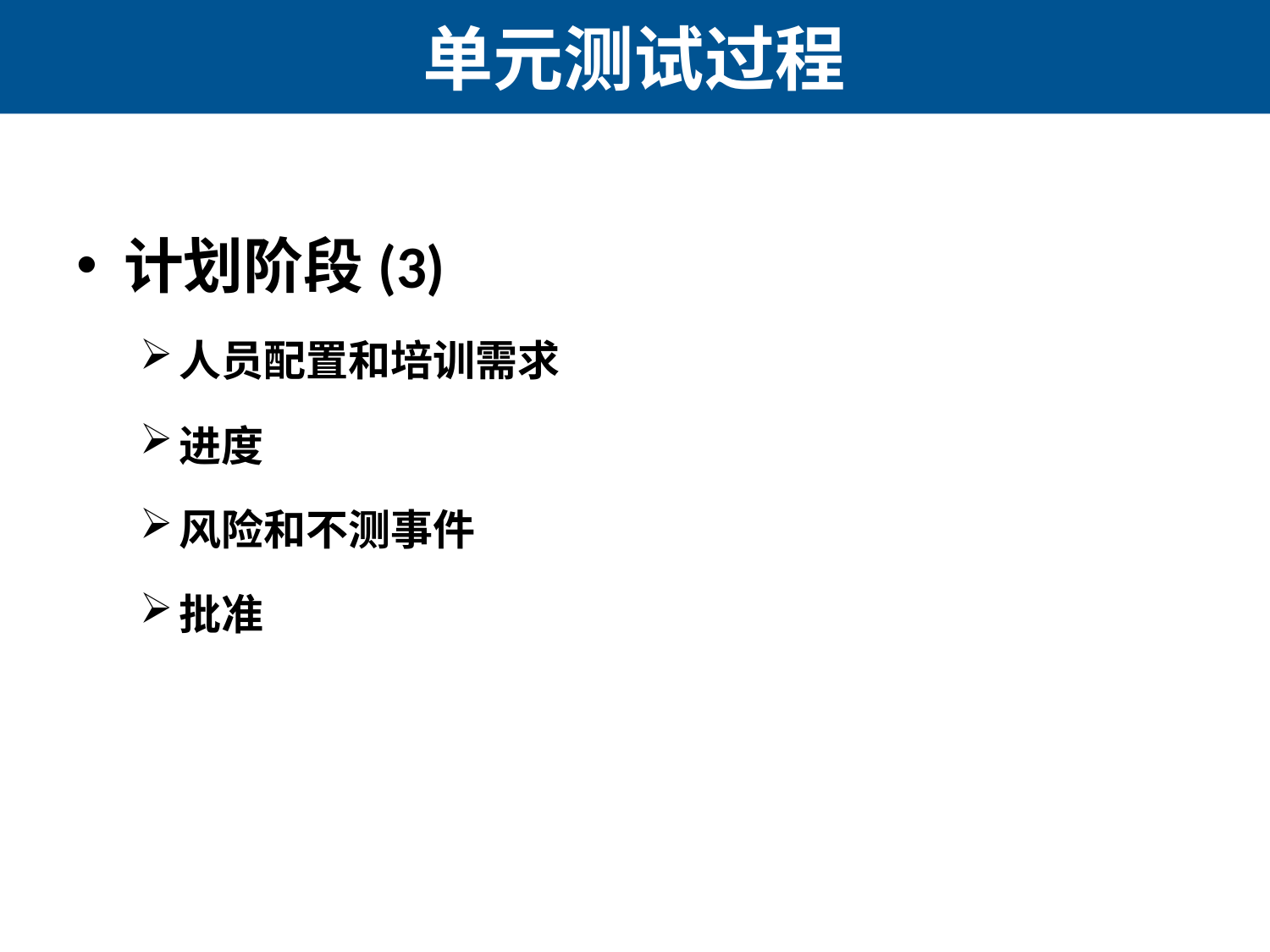

# 单元测试过程
计划阶段(3)
人员配置和培训需求
进度
风险和不测事件
批准